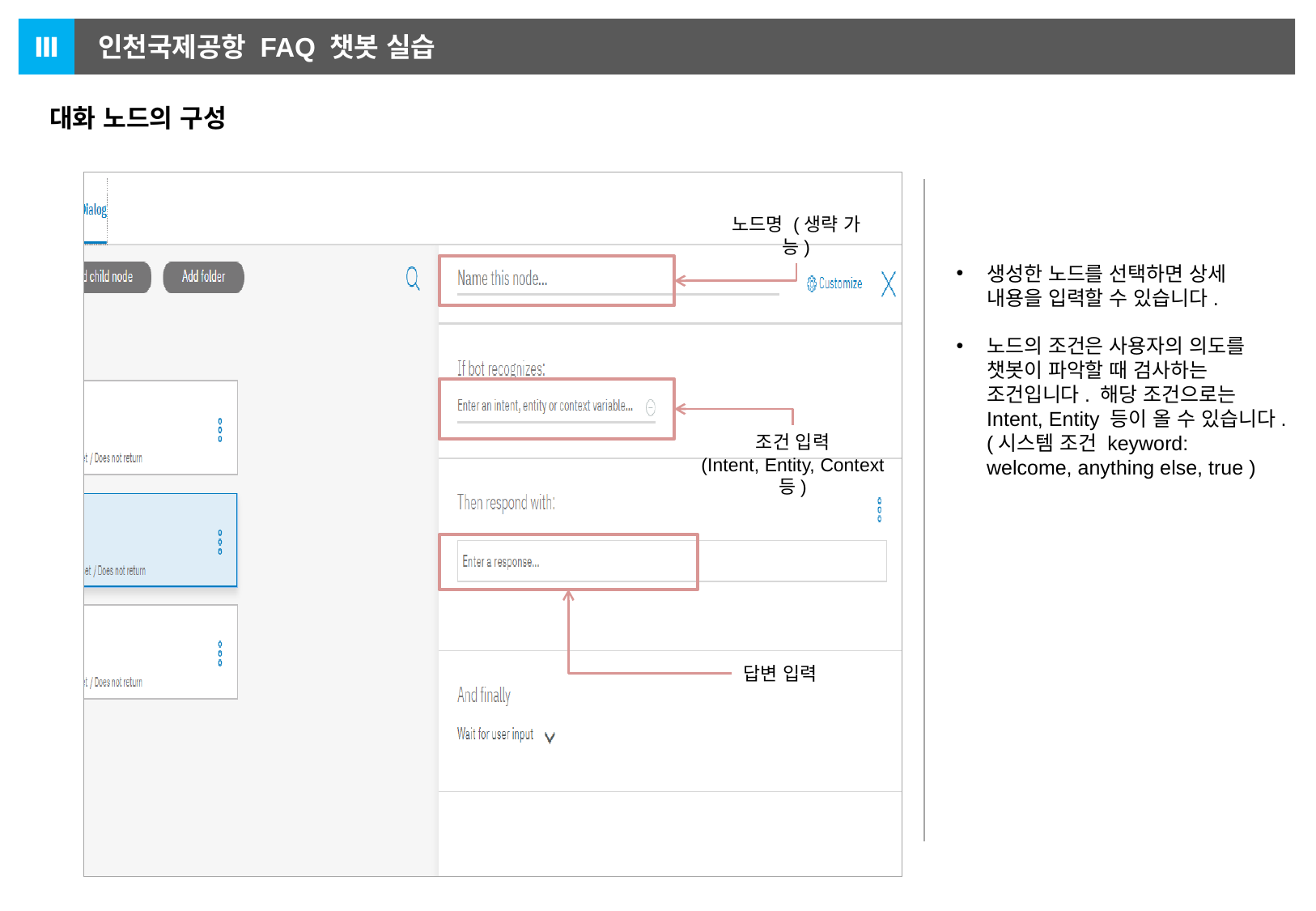

Ⅲ
인천국제공항 FAQ 챗봇 실습
대화 노드의 구성

노드명 (생략 가능)
생성한 노드를 선택하면 상세 내용을 입력할 수 있습니다.

노드의 조건은 사용자의 의도를 챗봇이 파악할 때 검사하는 조건입니다. 해당 조건으로는 Intent, Entity 등이 올 수 있습니다.
(시스템 조건 keyword:
welcome, anything else, true )

조건 입력
(Intent, Entity, Context 등)

답변 입력